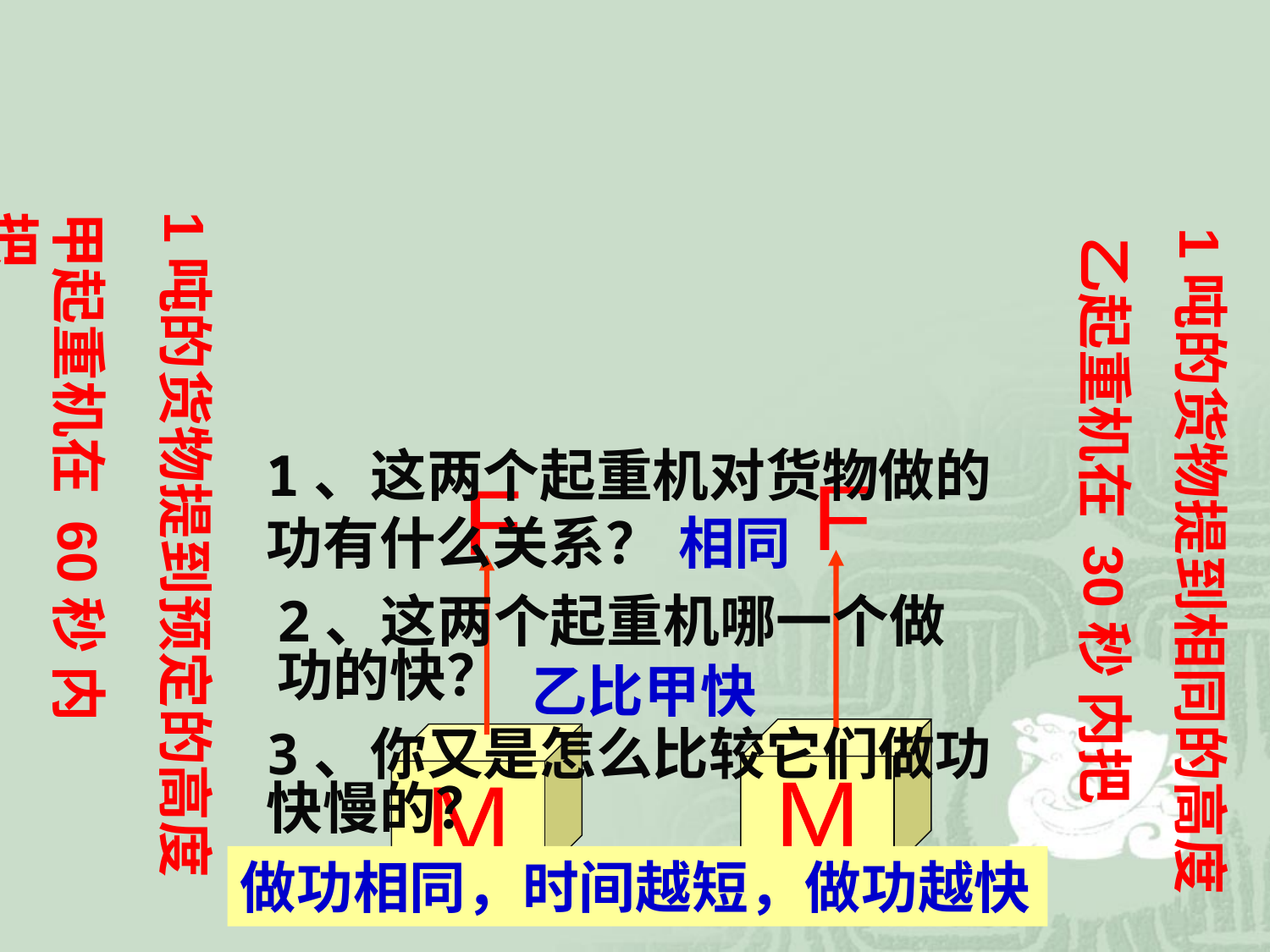

甲起重机在 60秒 内把
1吨的货物提到预定的高度

1吨的货物提到相同的高度
乙起重机在 30秒 内把

1、这两个起重机对货物做的功有什么关系？
F

M
F

M
相同
2、这两个起重机哪一个做功的快？
乙比甲快
3、你又是怎么比较它们做功快慢的？
做功相同，时间越短，做功越快